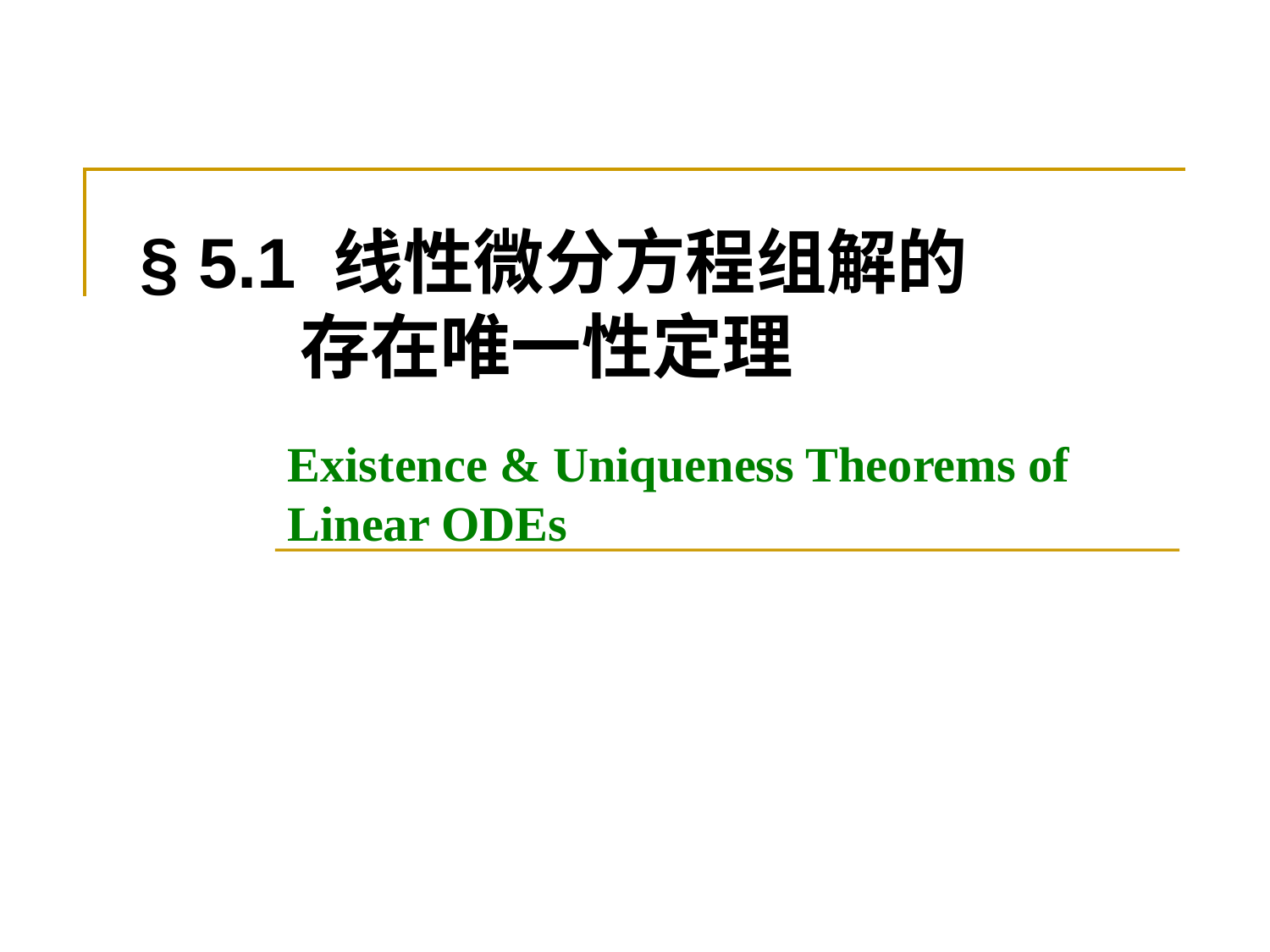

# § 5.1 线性微分方程组解的 存在唯一性定理
Existence & Uniqueness Theorems of Linear ODEs